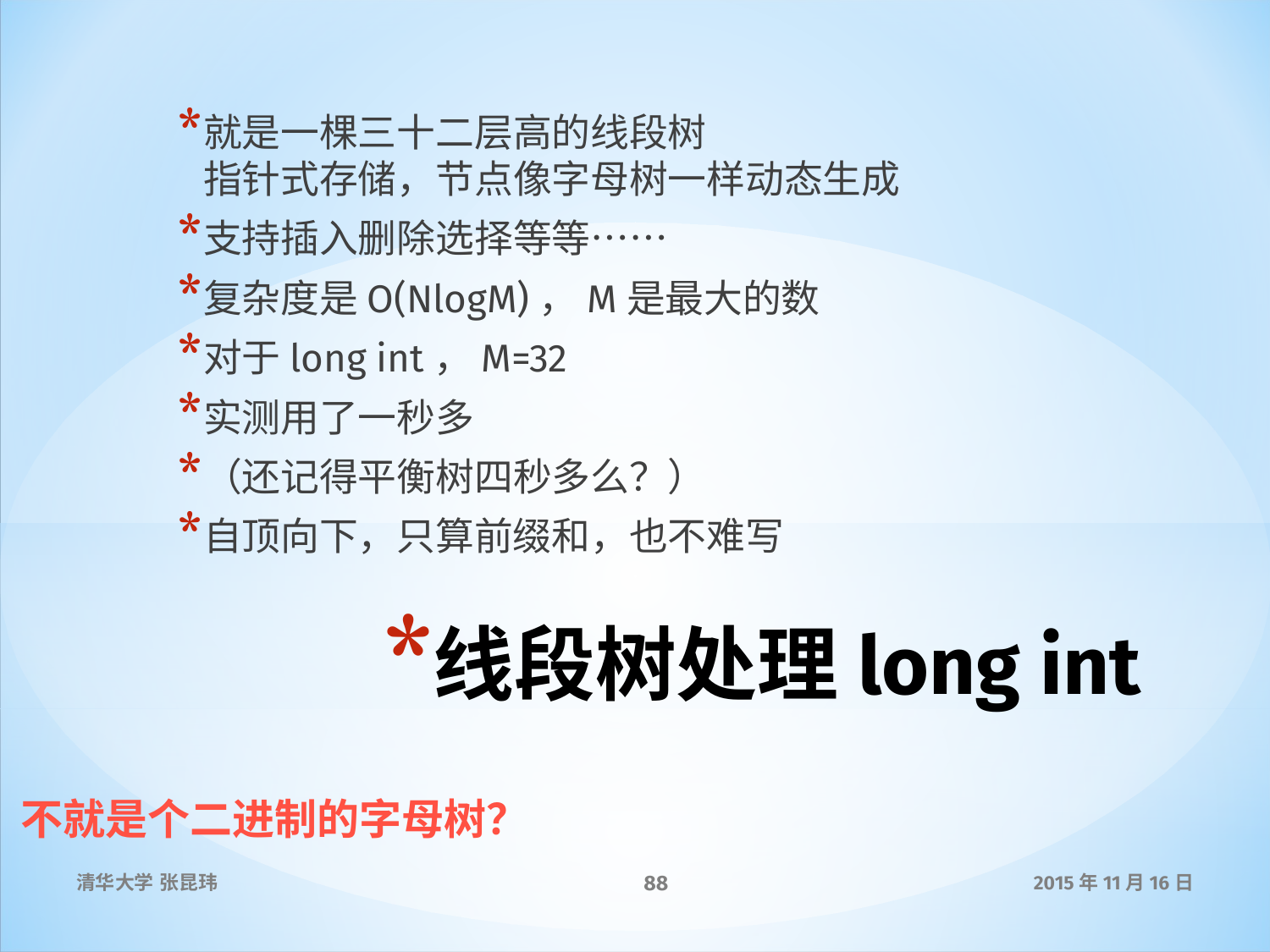

就是一棵三十二层高的线段树
指针式存储，节点像字母树一样动态生成
支持插入删除选择等等……
复杂度是O(NlogM)，M是最大的数
对于long int，M=32
实测用了一秒多
（还记得平衡树四秒多么？）
自顶向下，只算前缀和，也不难写
# 线段树处理long int
不就是个二进制的字母树？
清华大学 张昆玮
88
2015年11月16日